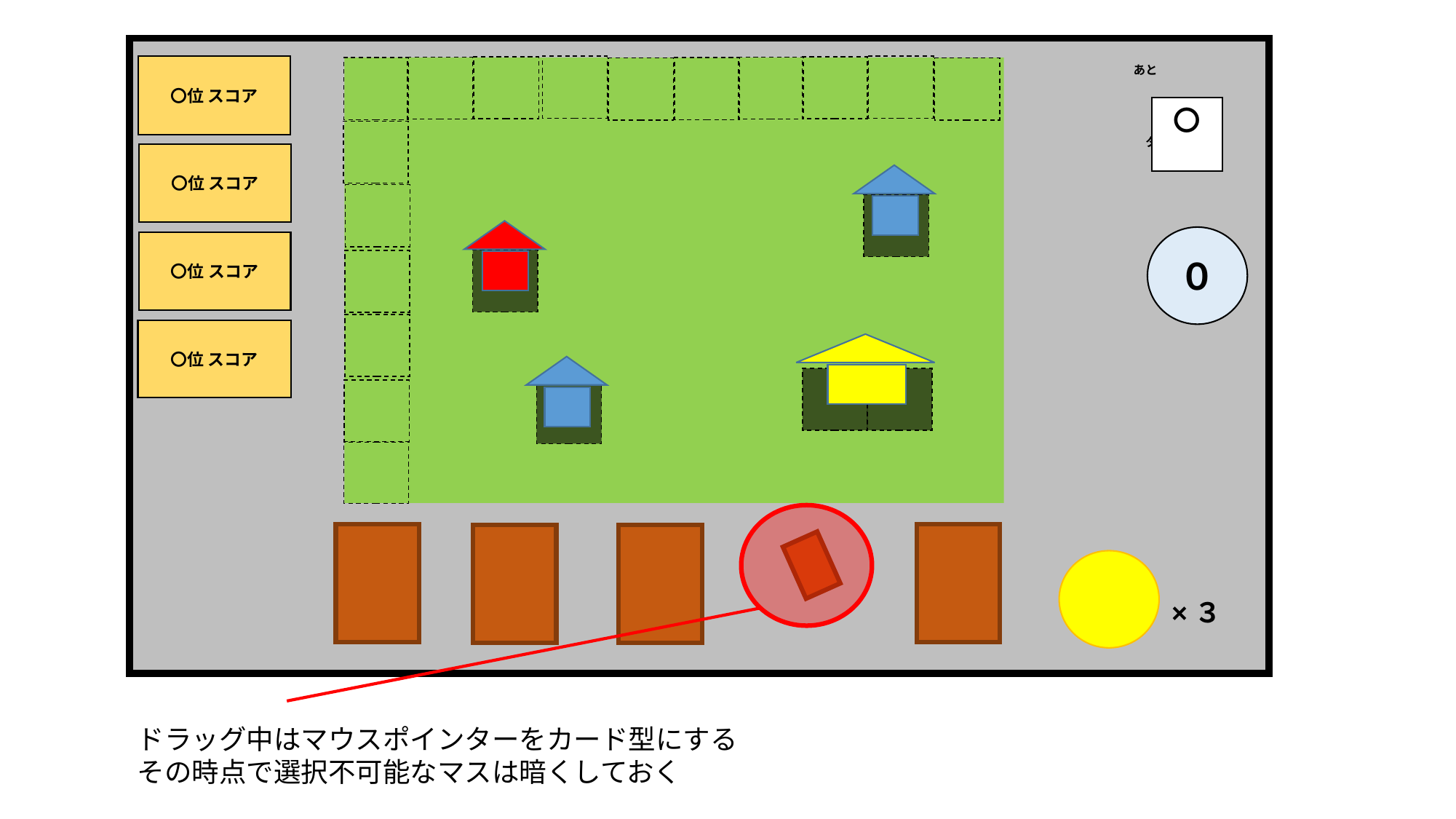

〇位 スコア
〇位 スコア
〇位 スコア
〇位 スコア
あと

　ターン
〇
０

×３

ドラッグ中はマウスポインターをカード型にする
その時点で選択不可能なマスは暗くしておく